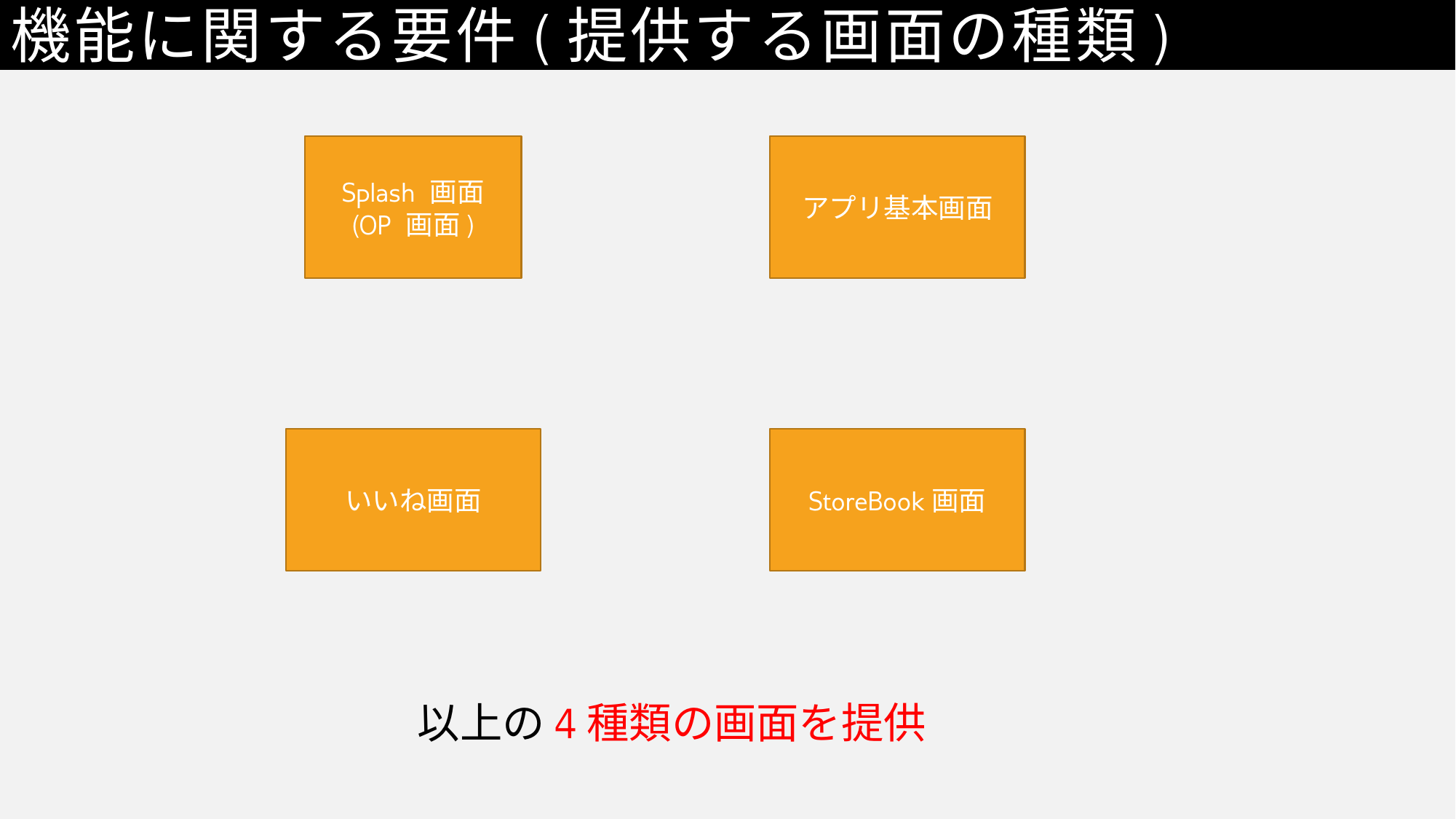

機能に関する要件(提供する画面の種類)
Splash 画面
(OP 画面)
アプリ基本画面
いいね画面
StoreBook画面
以上の4種類の画面を提供